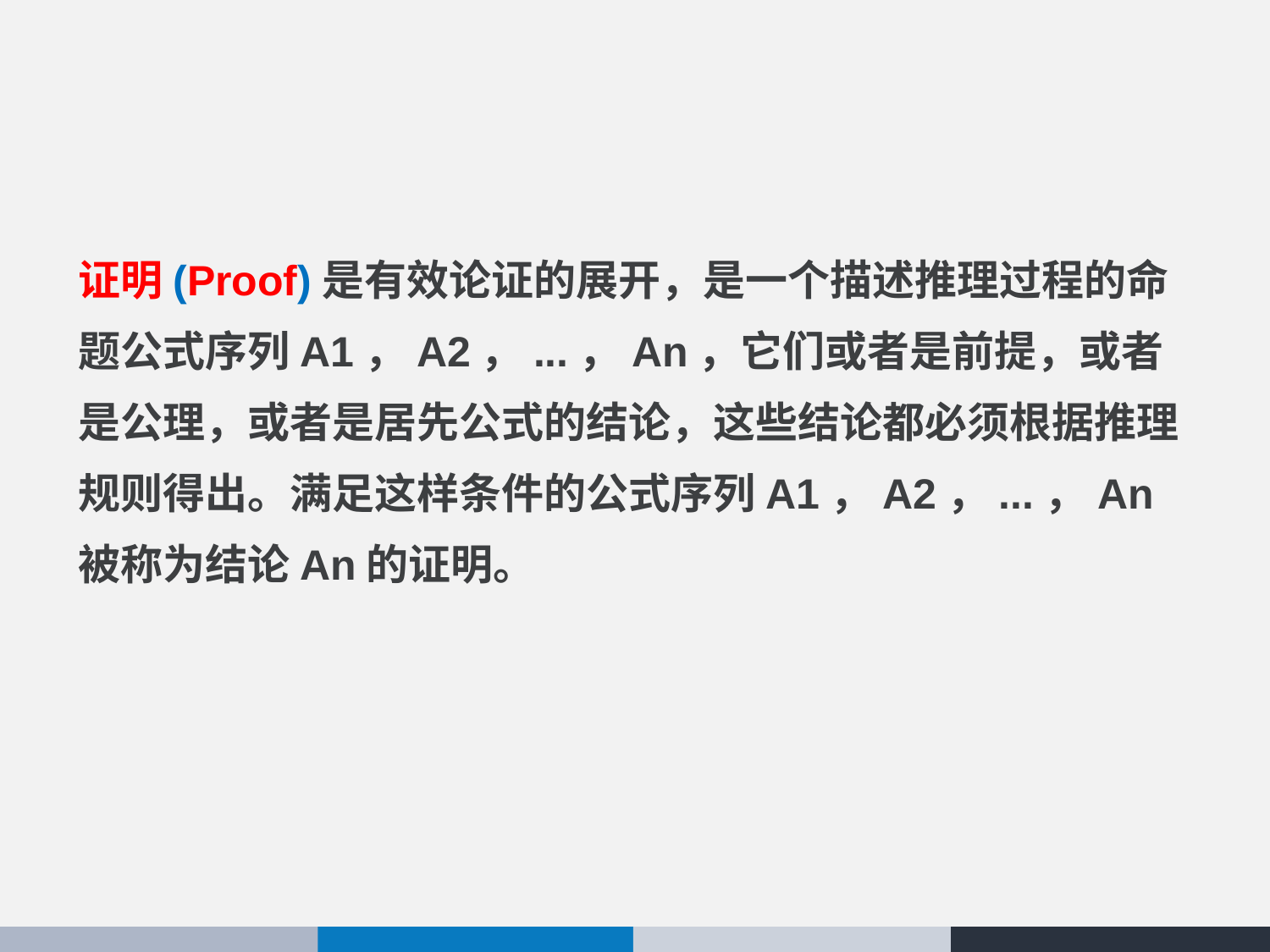

# 证明(Proof)是有效论证的展开，是一个描述推理过程的命题公式序列A1，A2，...，An，它们或者是前提，或者是公理，或者是居先公式的结论，这些结论都必须根据推理规则得出。满足这样条件的公式序列A1，A2，...，An被称为结论An的证明。